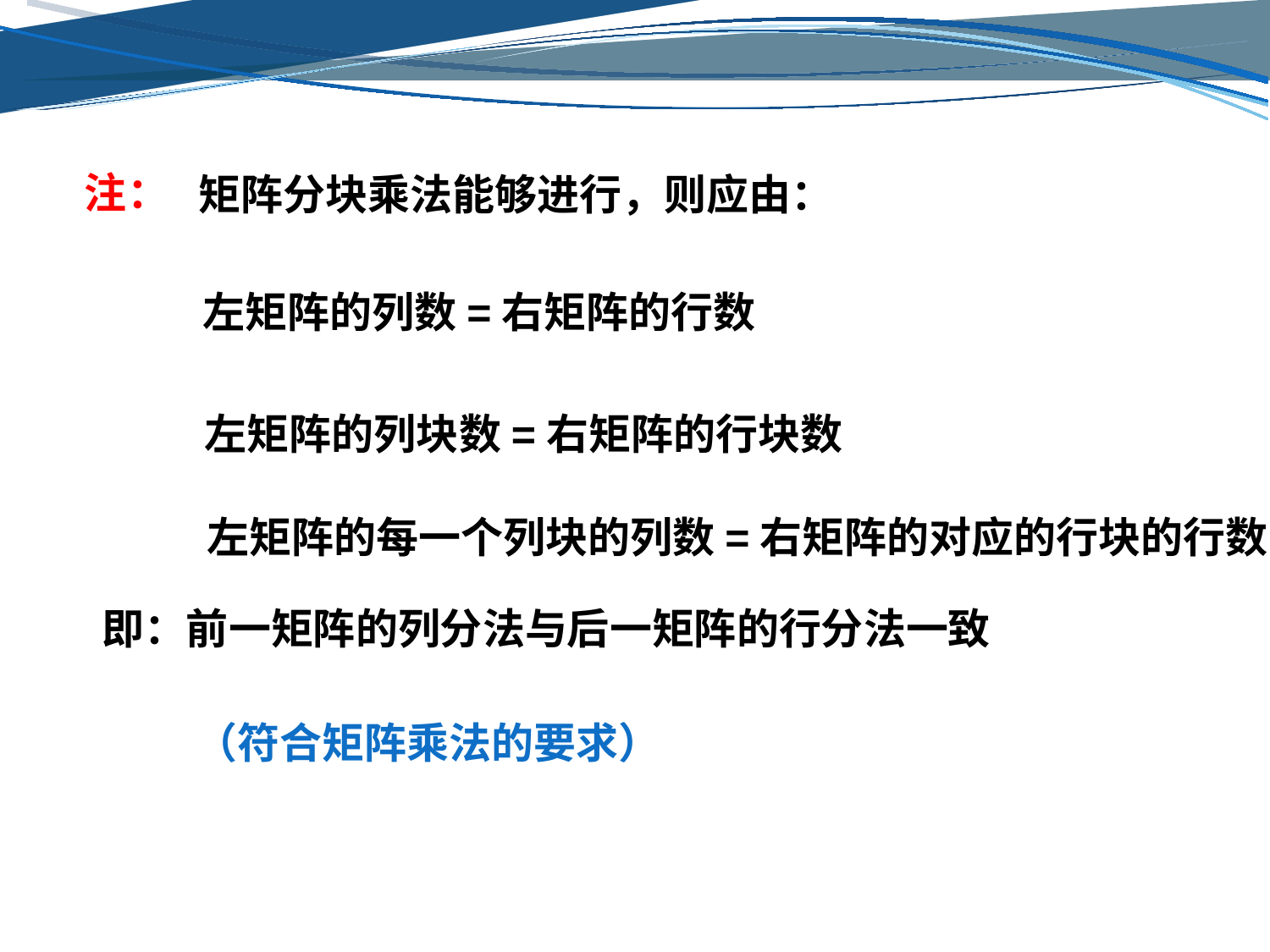

注：
矩阵分块乘法能够进行，则应由：
左矩阵的列数=右矩阵的行数
左矩阵的列块数=右矩阵的行块数
左矩阵的每一个列块的列数=右矩阵的对应的行块的行数
即：前一矩阵的列分法与后一矩阵的行分法一致
（符合矩阵乘法的要求）